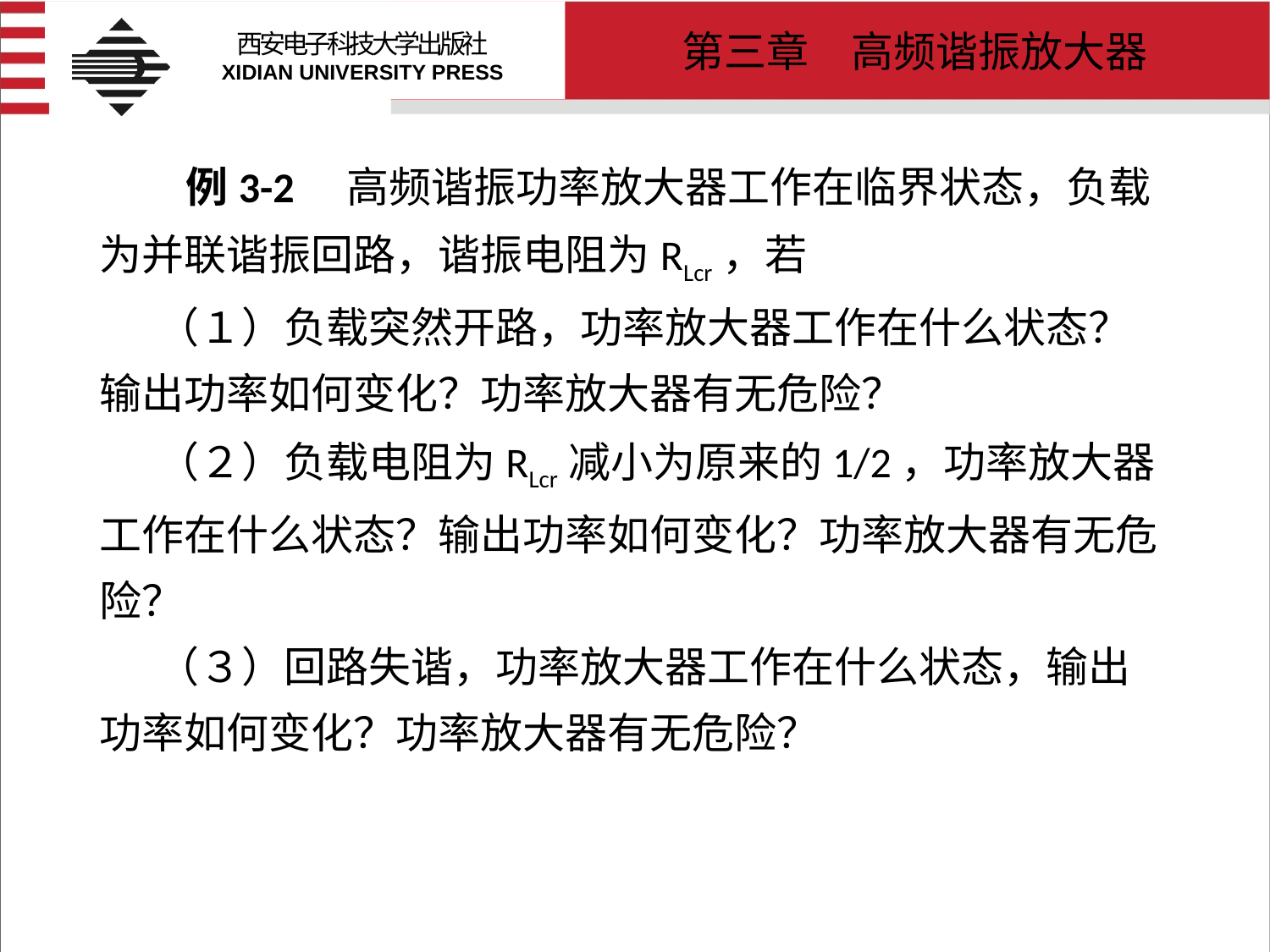

# 例3-2　高频谐振功率放大器工作在临界状态，负载为并联谐振回路，谐振电阻为RLcr，若 （１）负载突然开路，功率放大器工作在什么状态？输出功率如何变化？功率放大器有无危险？ （２）负载电阻为RLcr减小为原来的1/2，功率放大器工作在什么状态？输出功率如何变化？功率放大器有无危险？ （３）回路失谐，功率放大器工作在什么状态，输出功率如何变化？功率放大器有无危险？